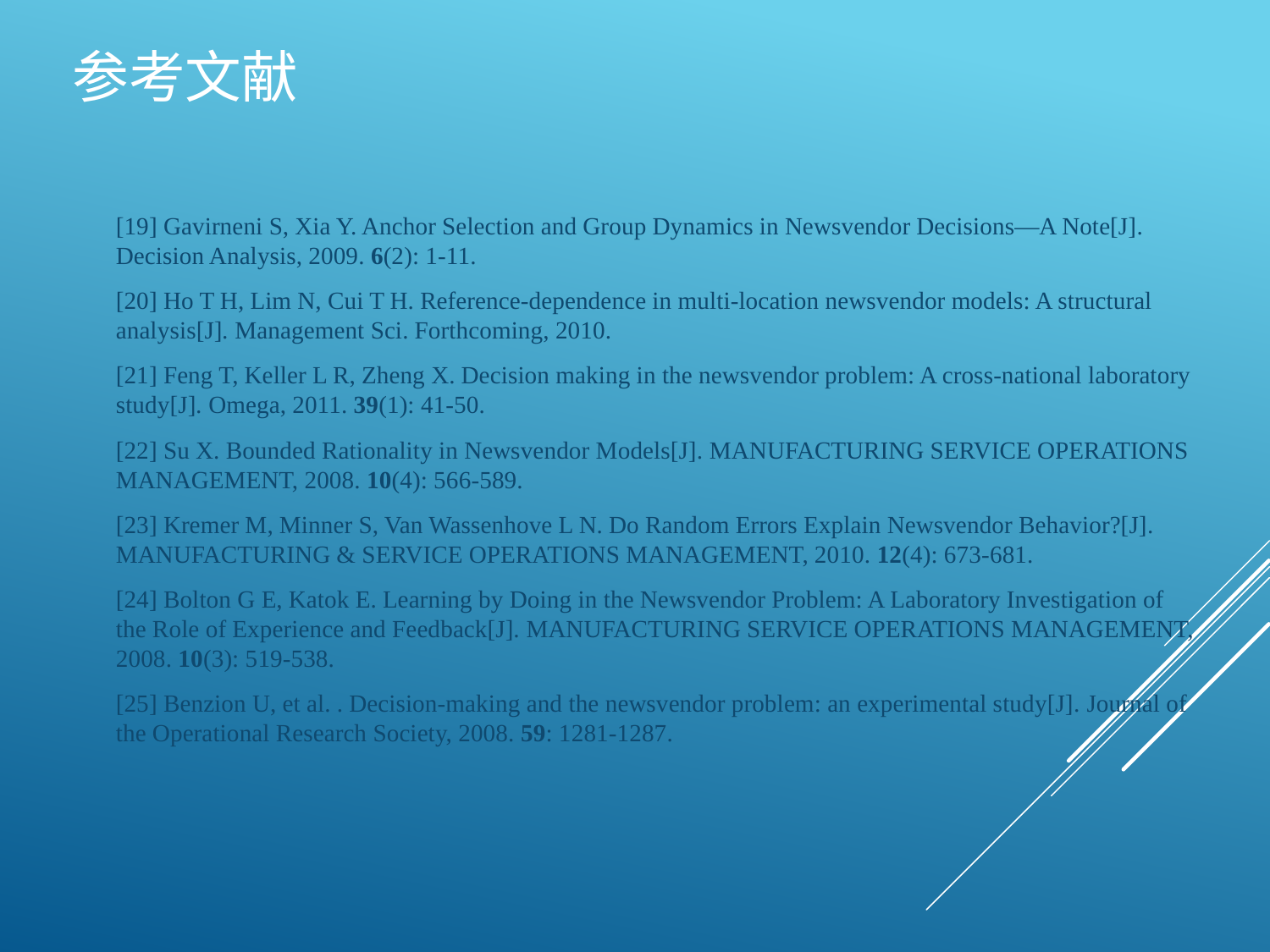

# 参考文献
[19] Gavirneni S, Xia Y. Anchor Selection and Group Dynamics in Newsvendor Decisions—A Note[J]. Decision Analysis, 2009. 6(2): 1-11.
[20] Ho T H, Lim N, Cui T H. Reference-dependence in multi-location newsvendor models: A structural analysis[J]. Management Sci. Forthcoming, 2010.
[21] Feng T, Keller L R, Zheng X. Decision making in the newsvendor problem: A cross-national laboratory study[J]. Omega, 2011. 39(1): 41-50.
[22] Su X. Bounded Rationality in Newsvendor Models[J]. MANUFACTURING SERVICE OPERATIONS MANAGEMENT, 2008. 10(4): 566-589.
[23] Kremer M, Minner S, Van Wassenhove L N. Do Random Errors Explain Newsvendor Behavior?[J]. MANUFACTURING & SERVICE OPERATIONS MANAGEMENT, 2010. 12(4): 673-681.
[24] Bolton G E, Katok E. Learning by Doing in the Newsvendor Problem: A Laboratory Investigation of the Role of Experience and Feedback[J]. MANUFACTURING SERVICE OPERATIONS MANAGEMENT, 2008. 10(3): 519-538.
[25] Benzion U, et al. . Decision-making and the newsvendor problem: an experimental study[J]. Journal of the Operational Research Society, 2008. 59: 1281-1287.